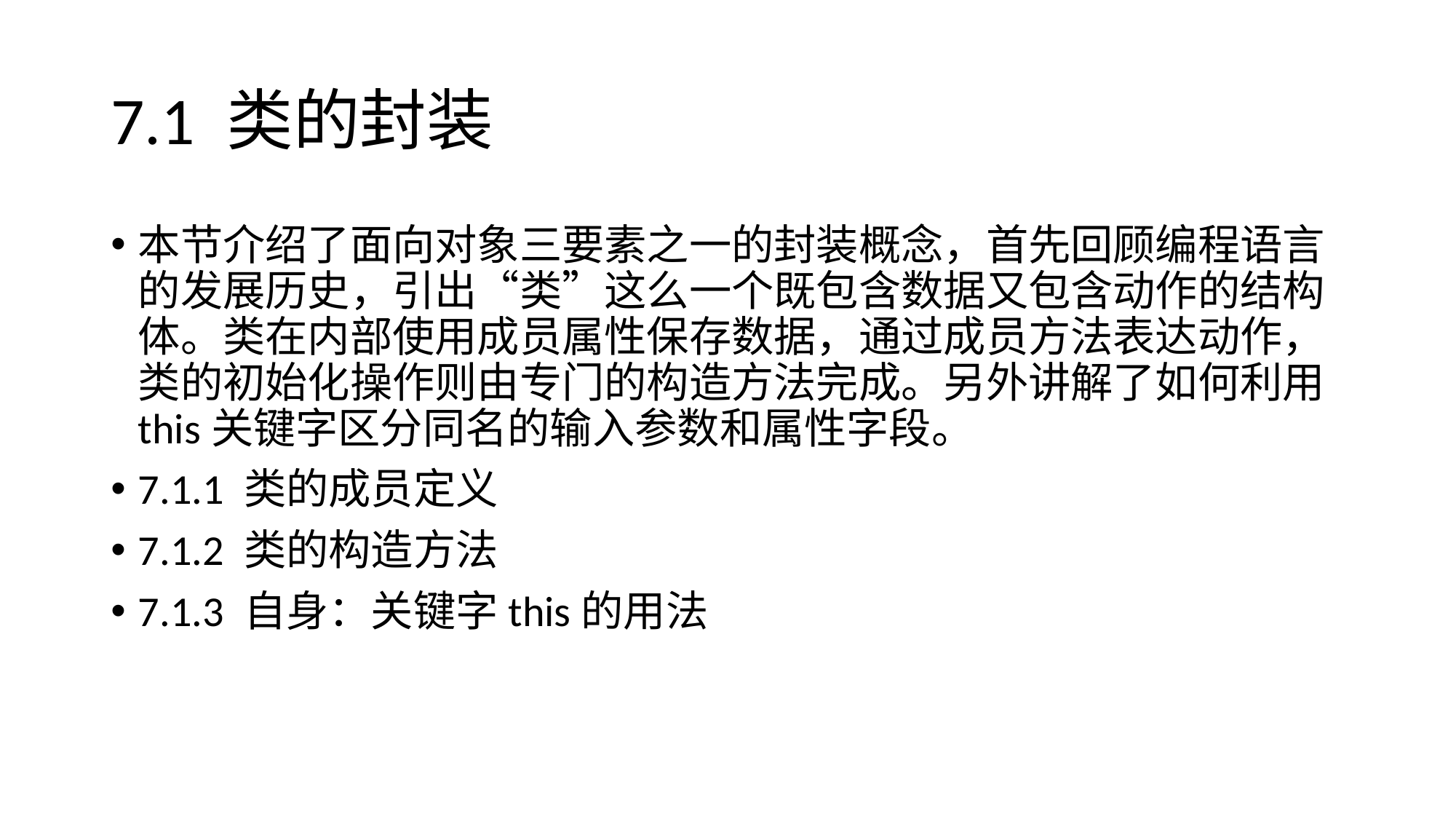

# 7.1 类的封装
本节介绍了面向对象三要素之一的封装概念，首先回顾编程语言的发展历史，引出“类”这么一个既包含数据又包含动作的结构体。类在内部使用成员属性保存数据，通过成员方法表达动作，类的初始化操作则由专门的构造方法完成。另外讲解了如何利用this关键字区分同名的输入参数和属性字段。
7.1.1 类的成员定义
7.1.2 类的构造方法
7.1.3 自身：关键字this的用法